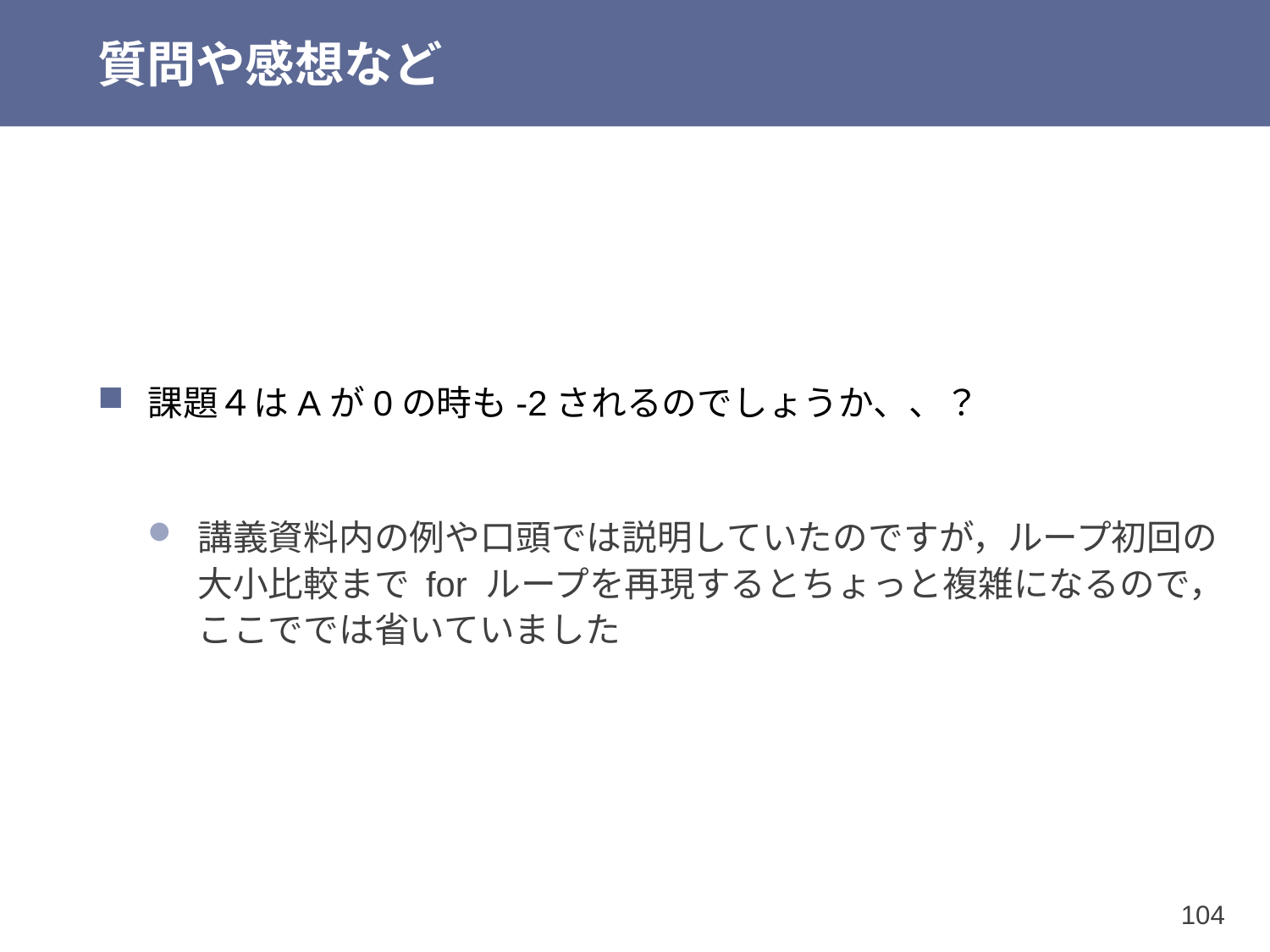

# 質問や感想など
課題４はAが0の時も-2されるのでしょうか、、？

講義資料内の例や口頭では説明していたのですが，ループ初回の大小比較まで for ループを再現するとちょっと複雑になるので，ここででは省いていました